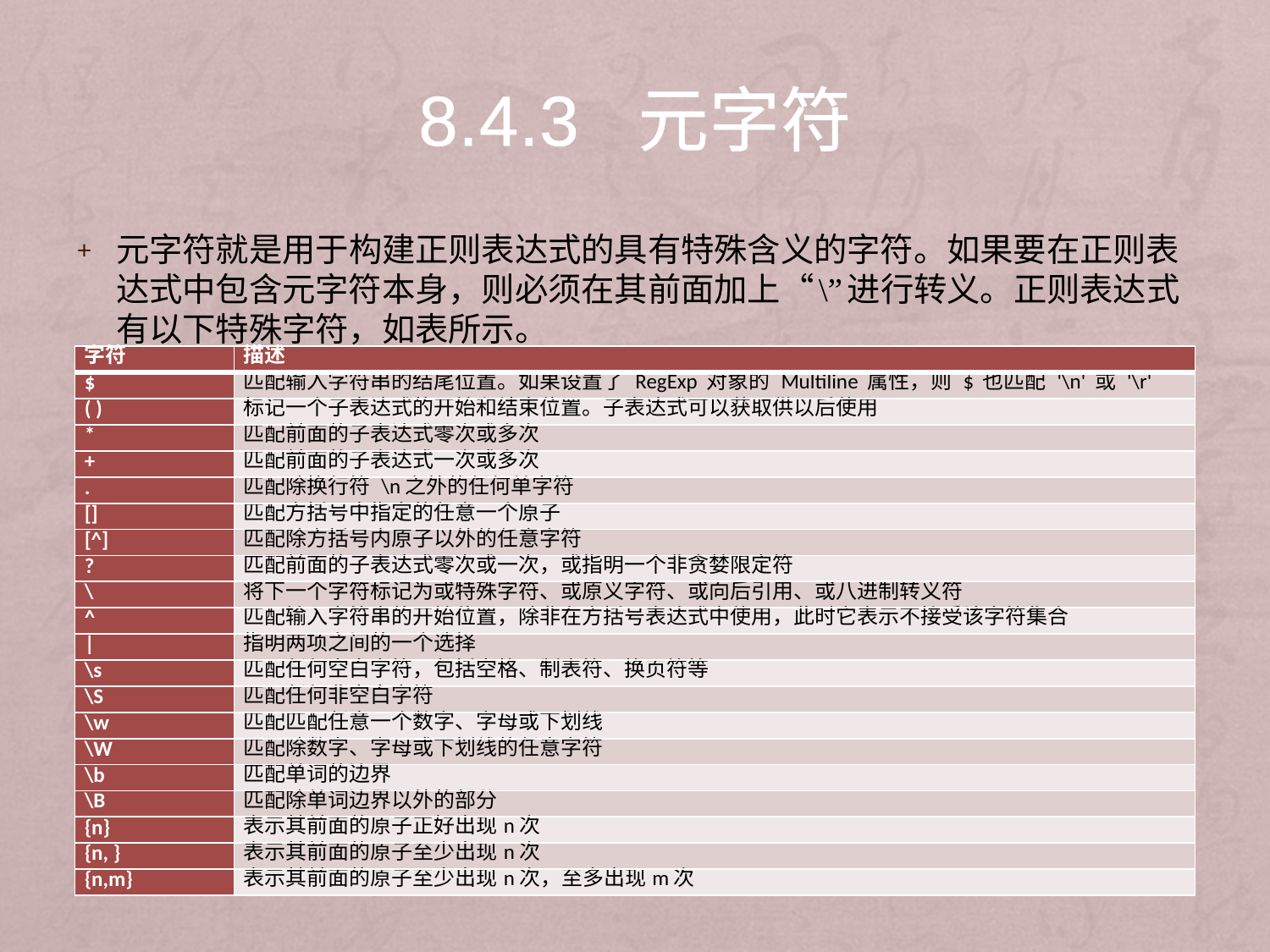

# 8.4.3  元字符
元字符就是用于构建正则表达式的具有特殊含义的字符。如果要在正则表达式中包含元字符本身，则必须在其前面加上“\”进行转义。正则表达式有以下特殊字符，如表所示。
| 字符 | 描述 |
| --- | --- |
| $ | 匹配输入字符串的结尾位置。如果设置了 RegExp 对象的 Multiline 属性，则 $ 也匹配 '\n' 或 '\r' |
| ( ) | 标记一个子表达式的开始和结束位置。子表达式可以获取供以后使用 |
| \* | 匹配前面的子表达式零次或多次 |
| + | 匹配前面的子表达式一次或多次 |
| . | 匹配除换行符 \n之外的任何单字符 |
| [] | 匹配方括号中指定的任意一个原子 |
| [^] | 匹配除方括号内原子以外的任意字符 |
| ? | 匹配前面的子表达式零次或一次，或指明一个非贪婪限定符 |
| \ | 将下一个字符标记为或特殊字符、或原义字符、或向后引用、或八进制转义符 |
| ^ | 匹配输入字符串的开始位置，除非在方括号表达式中使用，此时它表示不接受该字符集合 |
| | | 指明两项之间的一个选择 |
| \s | 匹配任何空白字符，包括空格、制表符、换页符等 |
| \S | 匹配任何非空白字符 |
| \w | 匹配匹配任意一个数字、字母或下划线 |
| \W | 匹配除数字、字母或下划线的任意字符 |
| \b | 匹配单词的边界 |
| \B | 匹配除单词边界以外的部分 |
| {n} | 表示其前面的原子正好出现n次 |
| {n, } | 表示其前面的原子至少出现n次 |
| {n,m} | 表示其前面的原子至少出现n次，至多出现m次 |